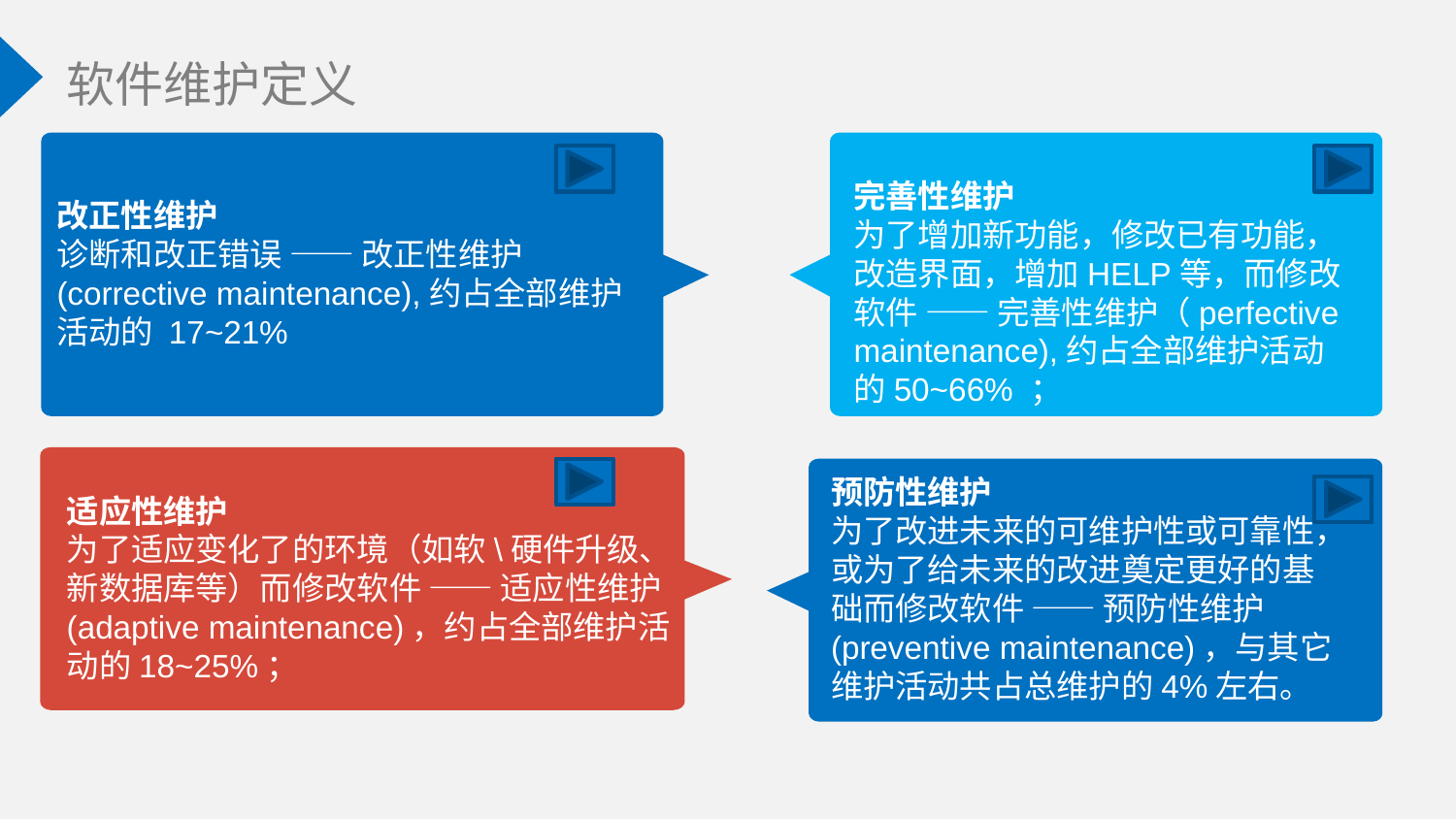

软件维护定义

完善性维护
为了增加新功能，修改已有功能，改造界面，增加HELP等，而修改软件 —— 完善性维护（perfective maintenance),约占全部维护活动的50~66% ；

改正性维护
诊断和改正错误 —— 改正性维护(corrective maintenance),约占全部维护活动的 17~21%
预防性维护
为了改进未来的可维护性或可靠性，或为了给未来的改进奠定更好的基础而修改软件 —— 预防性维护(preventive maintenance)，与其它维护活动共占总维护的4%左右。

适应性维护
为了适应变化了的环境（如软\硬件升级、新数据库等）而修改软件 —— 适应性维护(adaptive maintenance)，约占全部维护活动的18~25%；